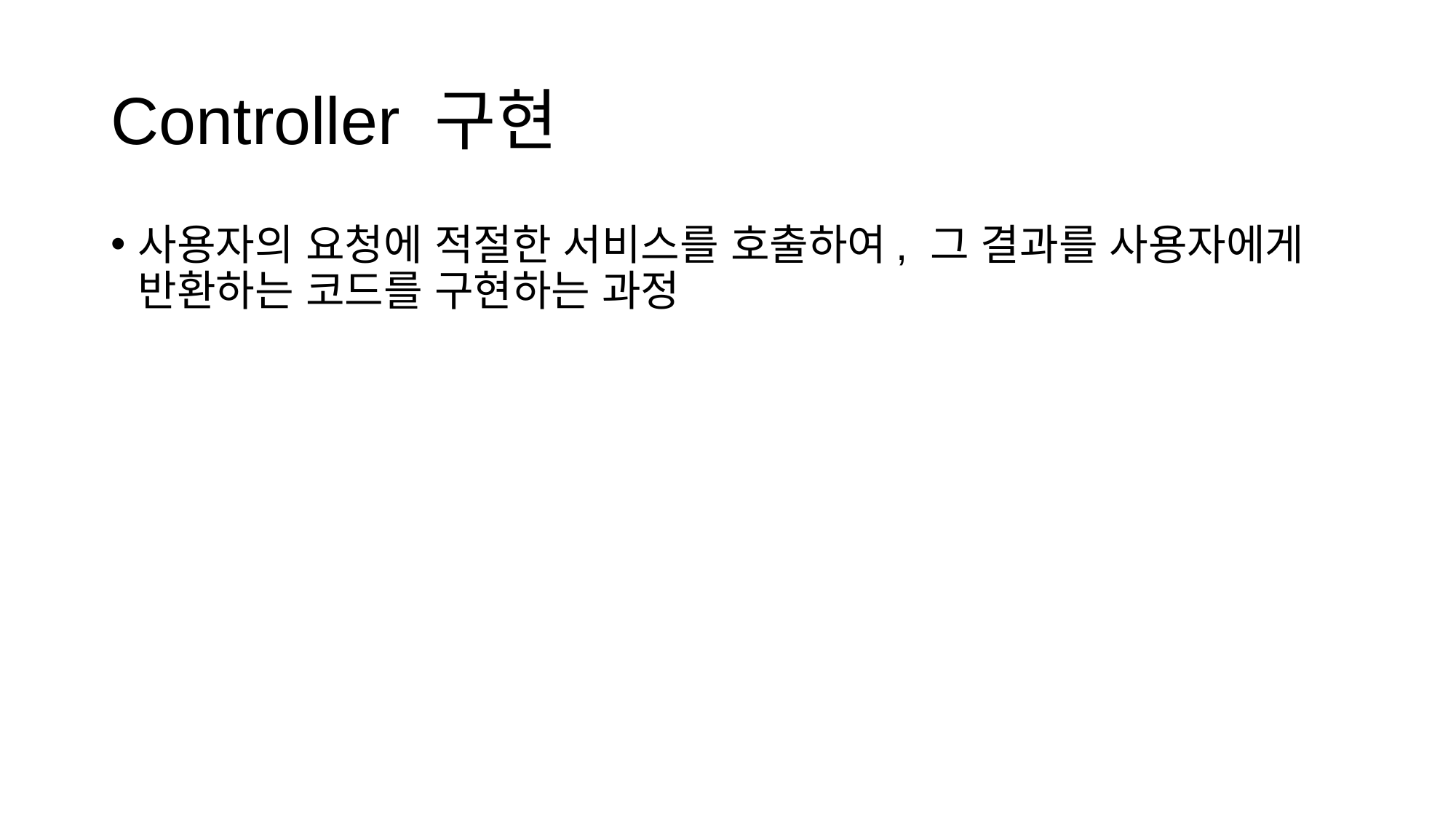

# Controller 구현
사용자의 요청에 적절한 서비스를 호출하여, 그 결과를 사용자에게 반환하는 코드를 구현하는 과정